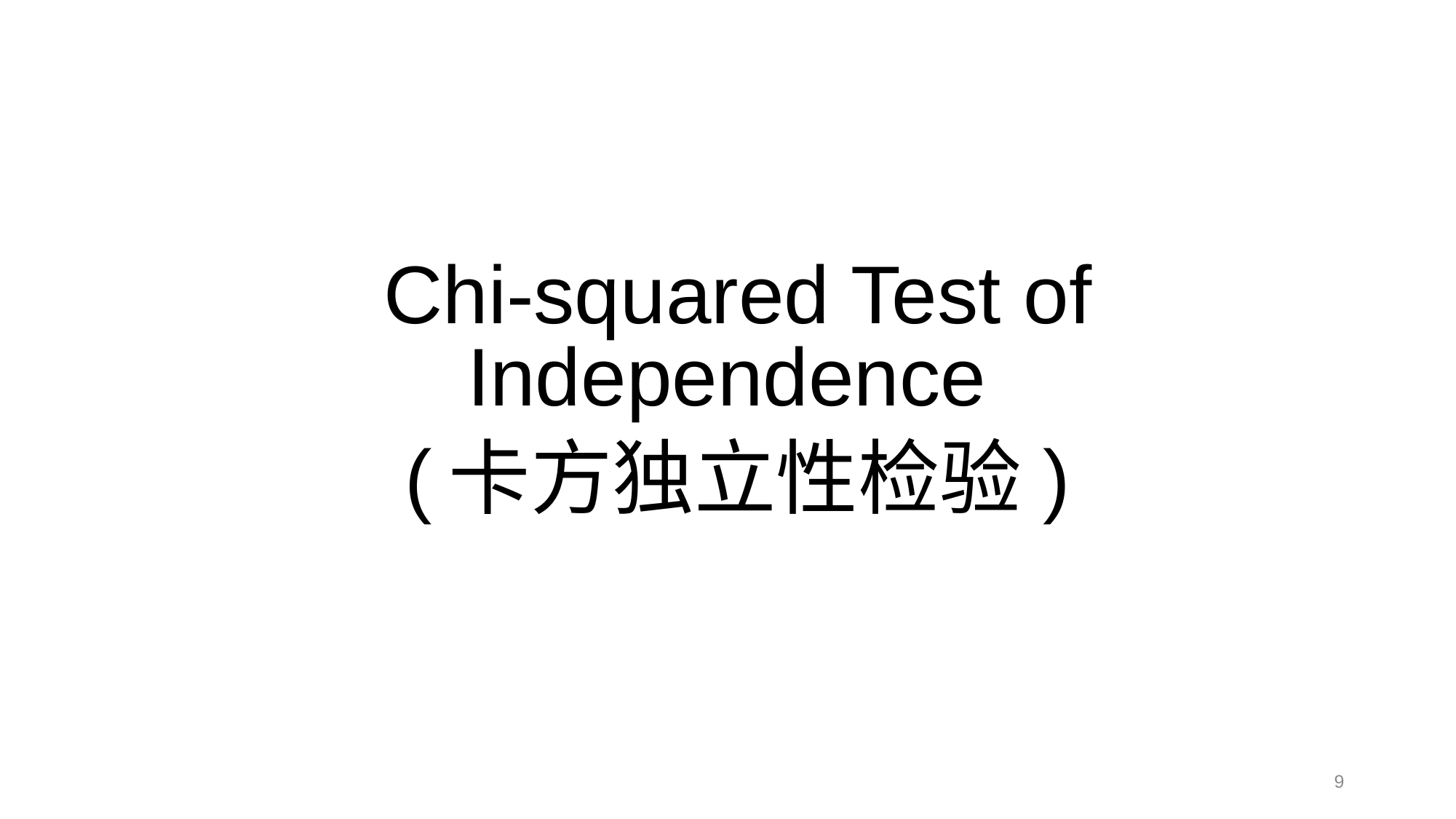

# Chi-squared Test of Independence (卡方独立性检验)
9